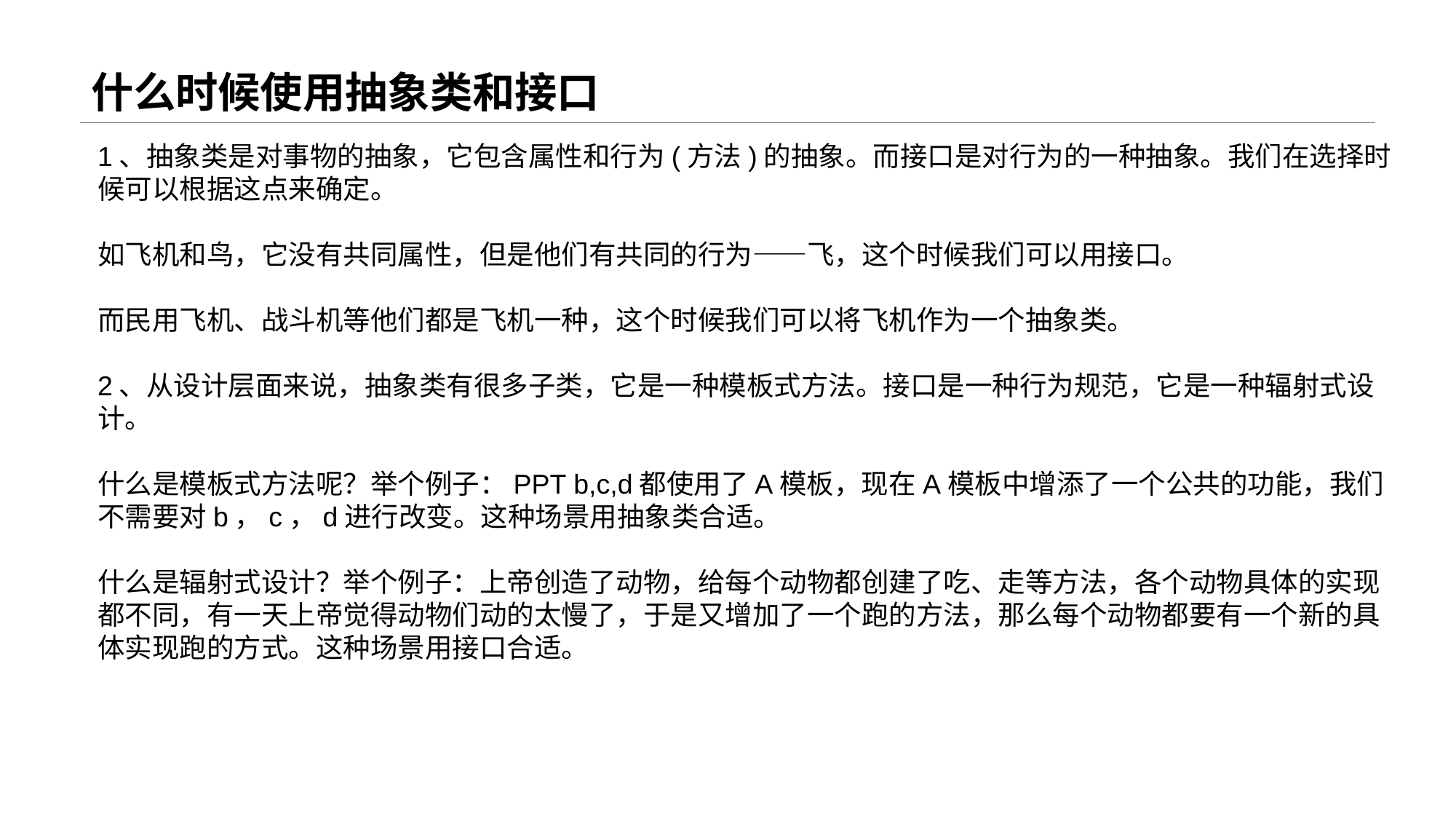

# 什么时候使用抽象类和接口
1、抽象类是对事物的抽象，它包含属性和行为(方法)的抽象。而接口是对行为的一种抽象。我们在选择时候可以根据这点来确定。

如飞机和鸟，它没有共同属性，但是他们有共同的行为——飞，这个时候我们可以用接口。

而民用飞机、战斗机等他们都是飞机一种，这个时候我们可以将飞机作为一个抽象类。

2、从设计层面来说，抽象类有很多子类，它是一种模板式方法。接口是一种行为规范，它是一种辐射式设计。

什么是模板式方法呢？举个例子：PPT b,c,d都使用了A模板，现在A模板中增添了一个公共的功能，我们不需要对b，c，d进行改变。这种场景用抽象类合适。

什么是辐射式设计？举个例子：上帝创造了动物，给每个动物都创建了吃、走等方法，各个动物具体的实现都不同，有一天上帝觉得动物们动的太慢了，于是又增加了一个跑的方法，那么每个动物都要有一个新的具体实现跑的方式。这种场景用接口合适。

8